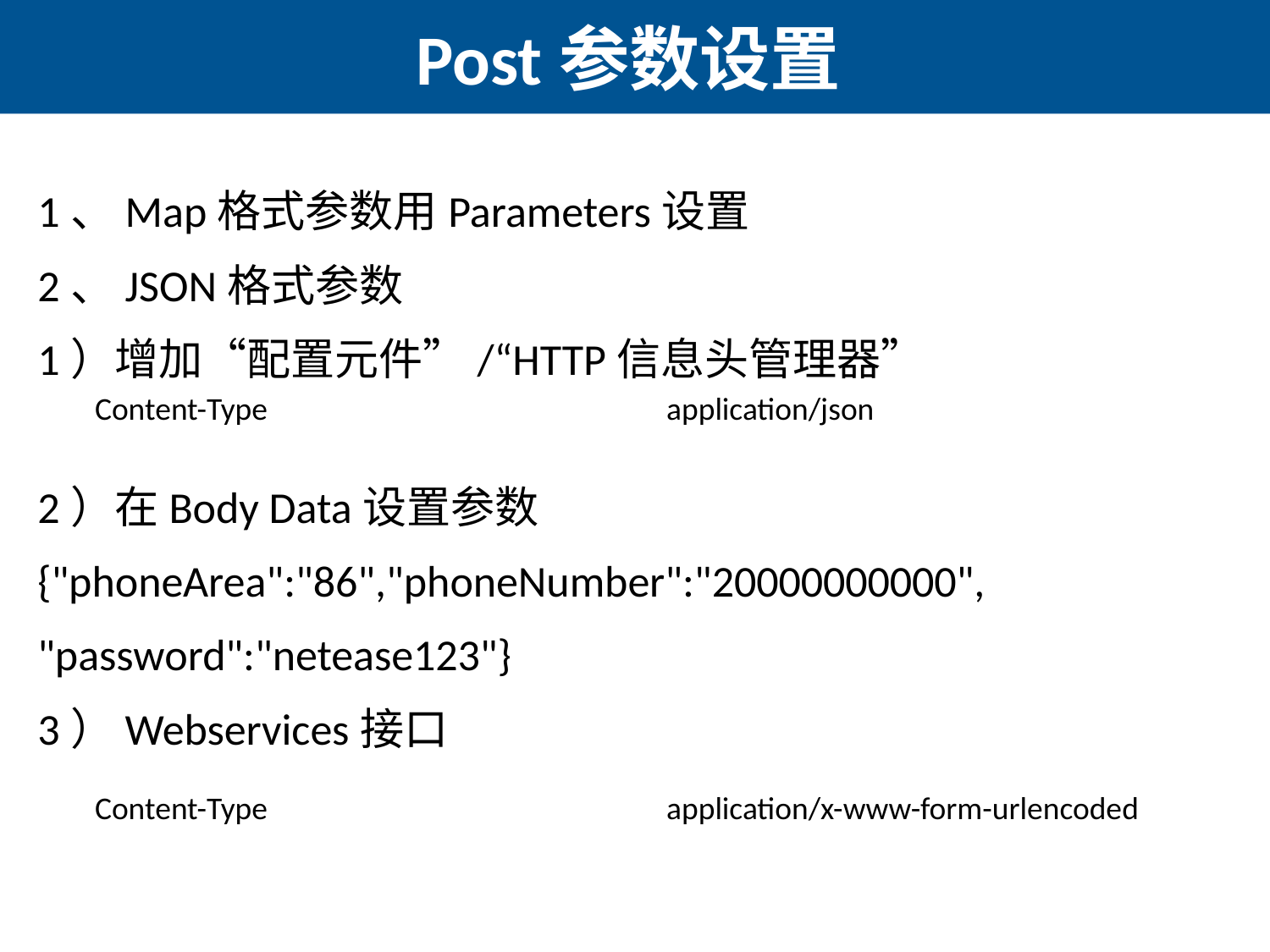

# Post参数设置
1、Map格式参数用Parameters设置
2、JSON格式参数
1）增加“配置元件”/“HTTP信息头管理器”

2）在Body Data设置参数
{"phoneArea":"86","phoneNumber":"20000000000",
"password":"netease123"}
3）Webservices接口

| Content-Type | application/json |
| --- | --- |
| Content-Type | application/x-www-form-urlencoded |
| --- | --- |